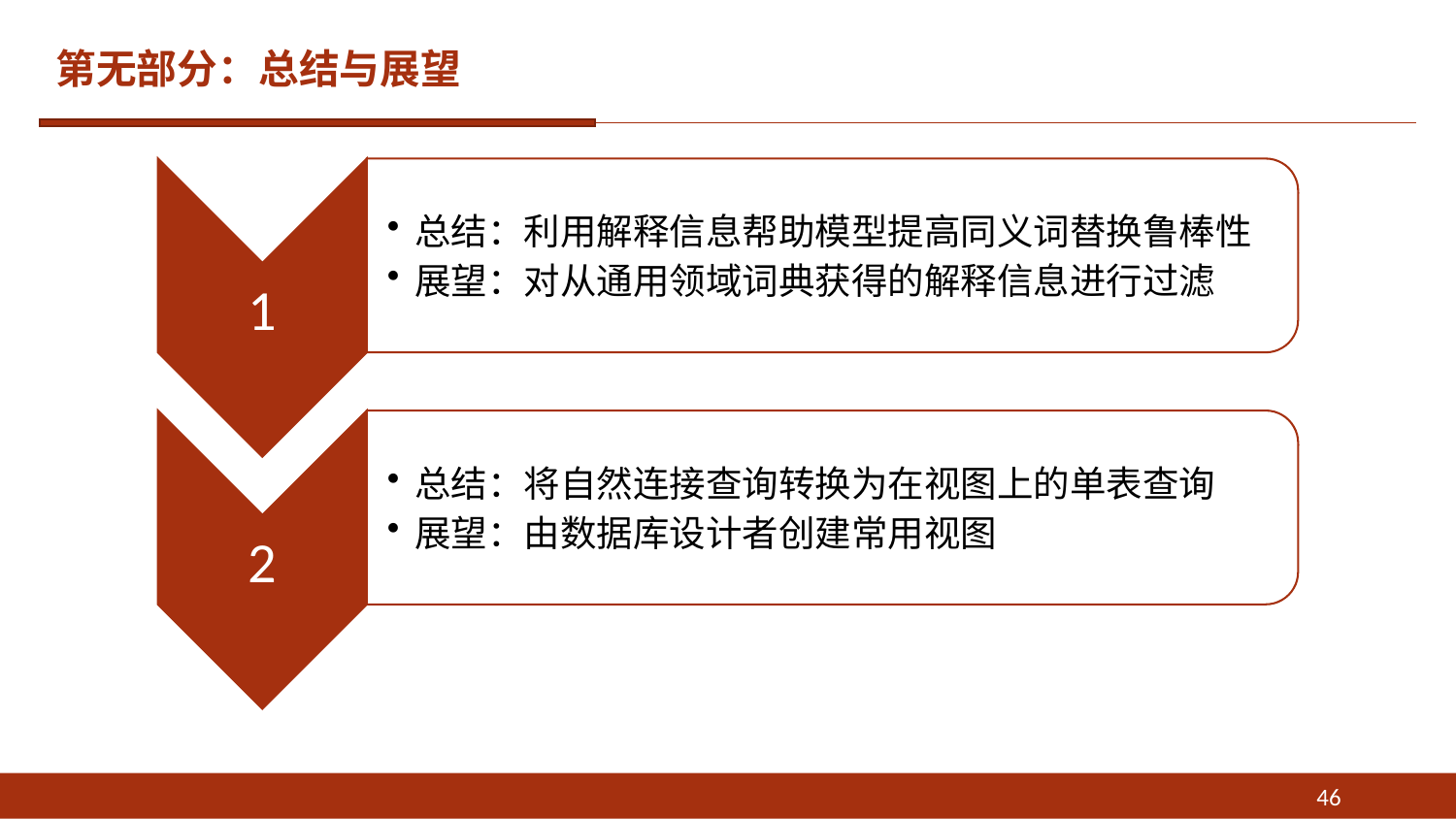

# 第无部分：总结与展望
1
总结：利用解释信息帮助模型提高同义词替换鲁棒性
展望：对从通用领域词典获得的解释信息进行过滤
2
总结：将自然连接查询转换为在视图上的单表查询
展望：由数据库设计者创建常用视图
46